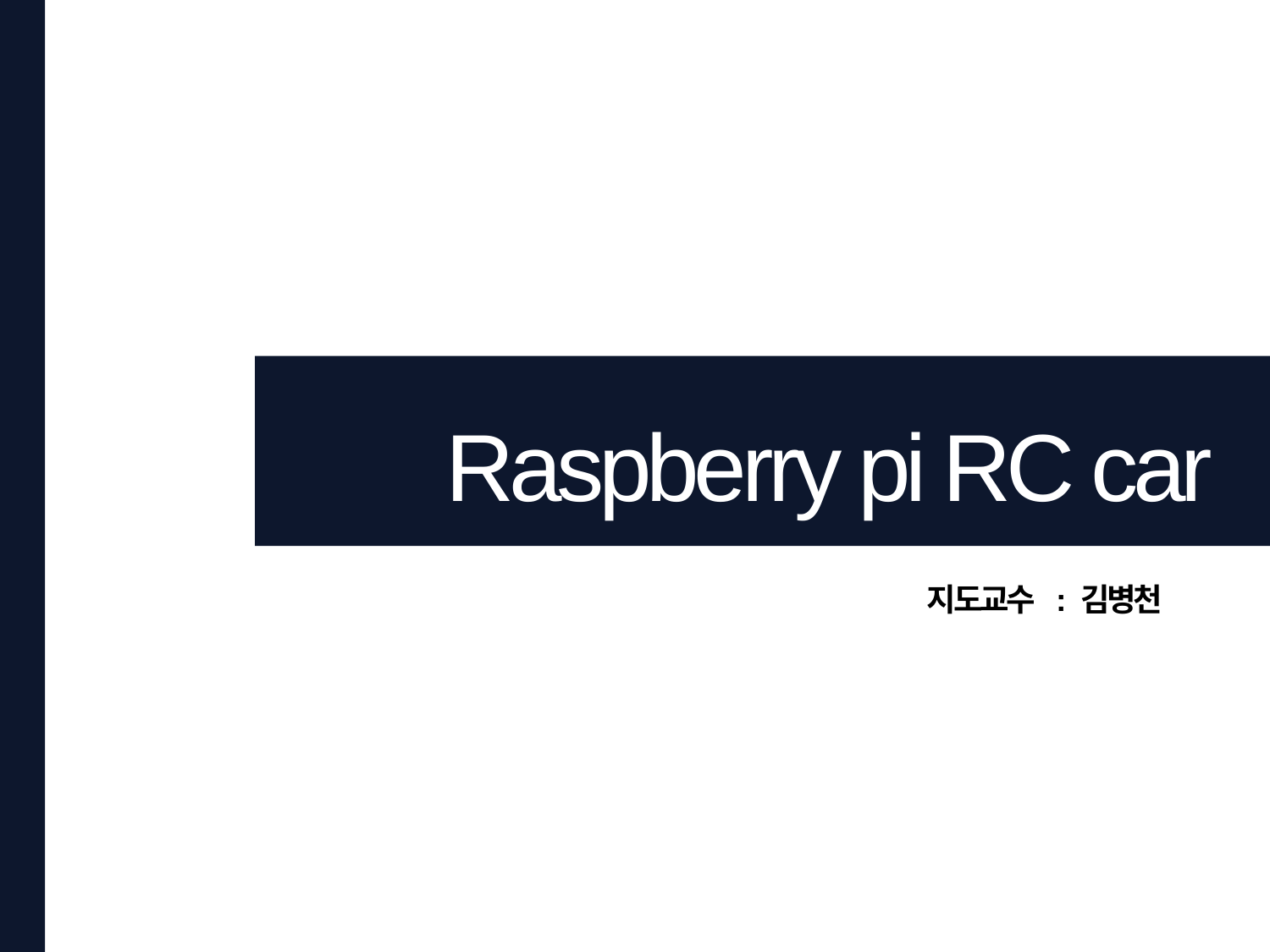

Raspberry pi RC car
지도교수  : 김병천